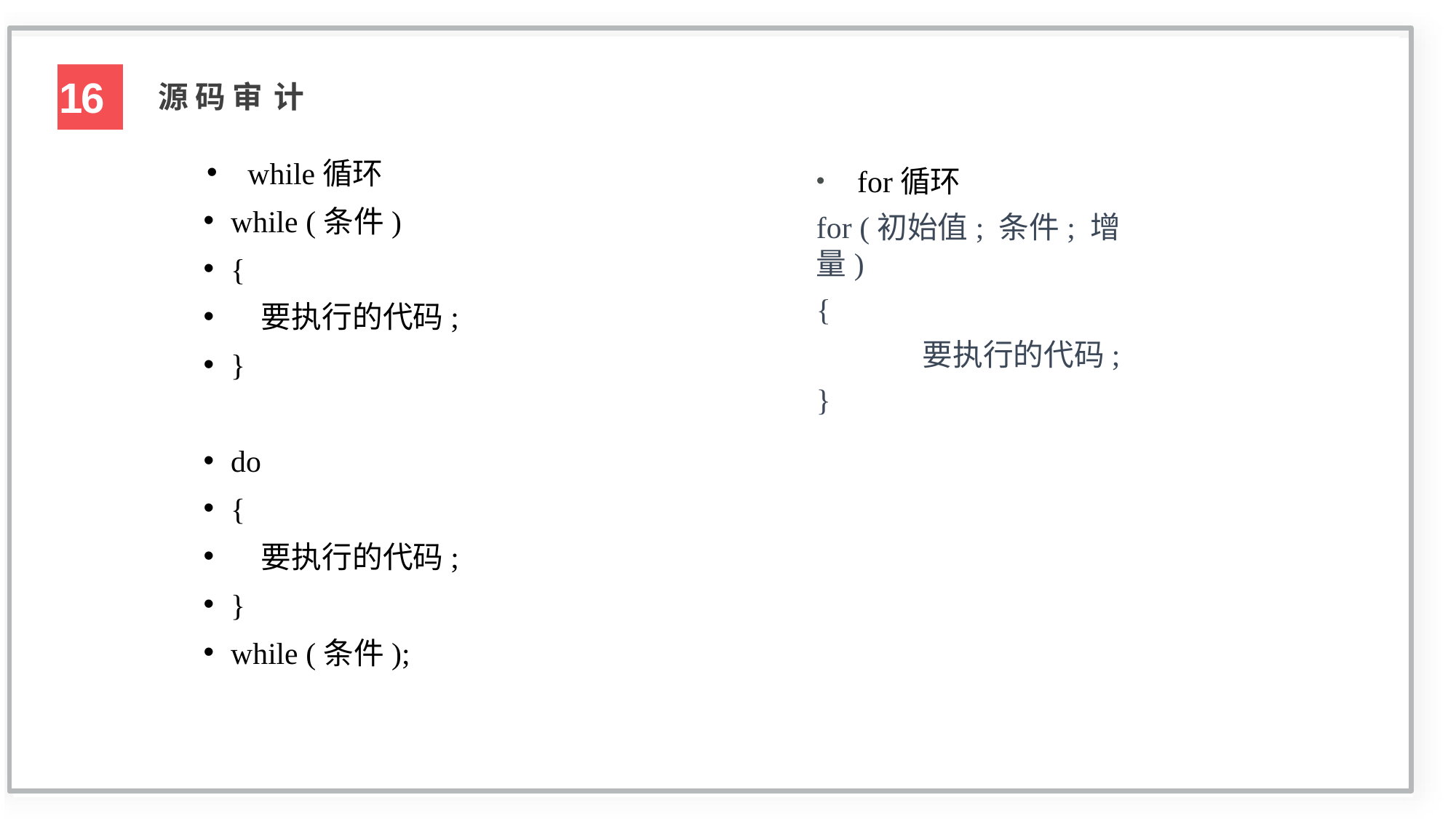

16
源 码 审 计
while循环
while (条件)
{
要执行的代码;
}
for循环
for (初始值; 条件; 增量)
{
要执行的代码;
}
do
{
要执行的代码;
}
while (条件);